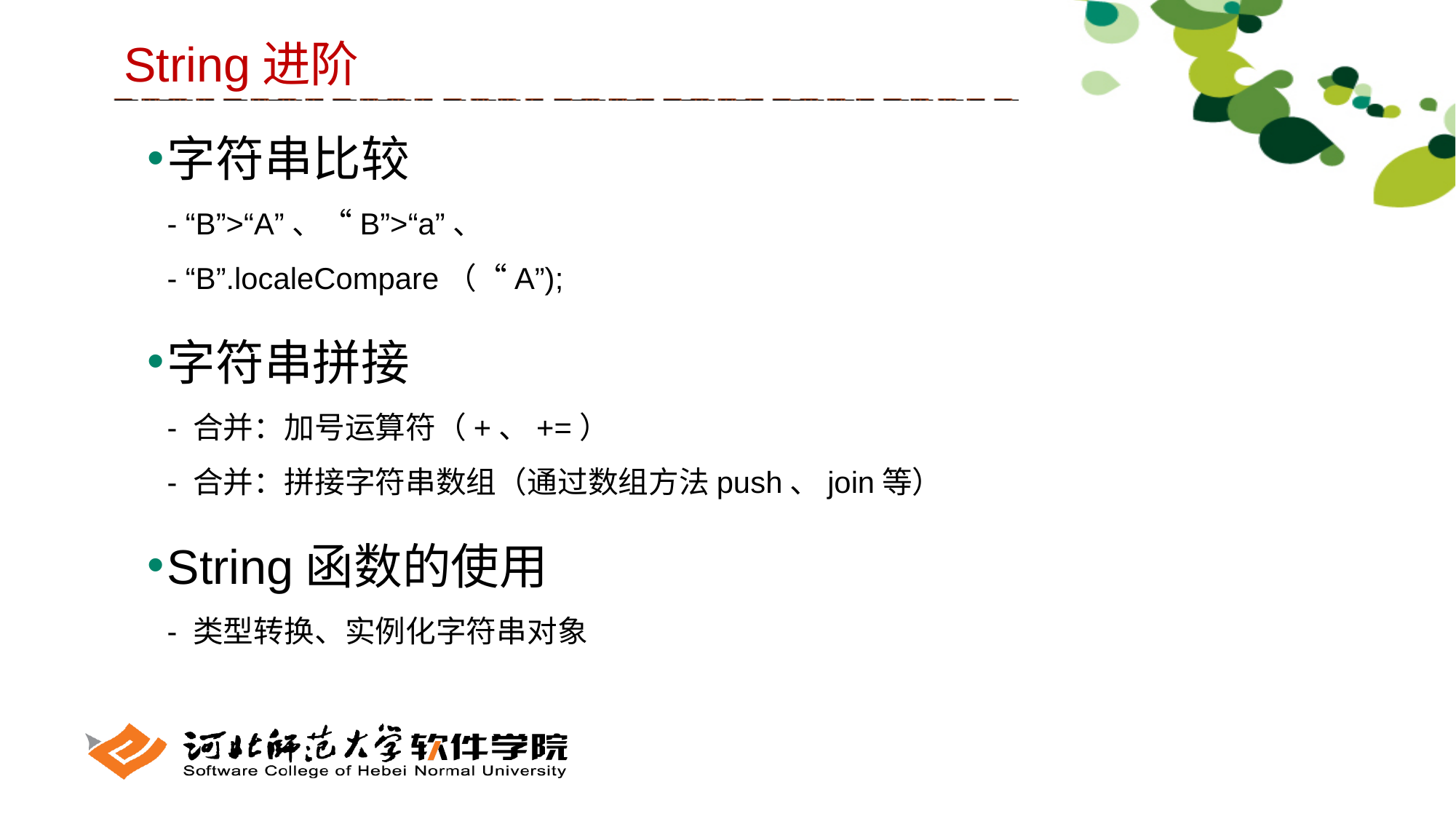

String进阶
字符串比较
- “B”>“A”、“B”>“a”、
- “B”.localeCompare（“A”);
字符串拼接
- 合并：加号运算符（+、+=）
- 合并：拼接字符串数组（通过数组方法push、join等）
String函数的使用
- 类型转换、实例化字符串对象